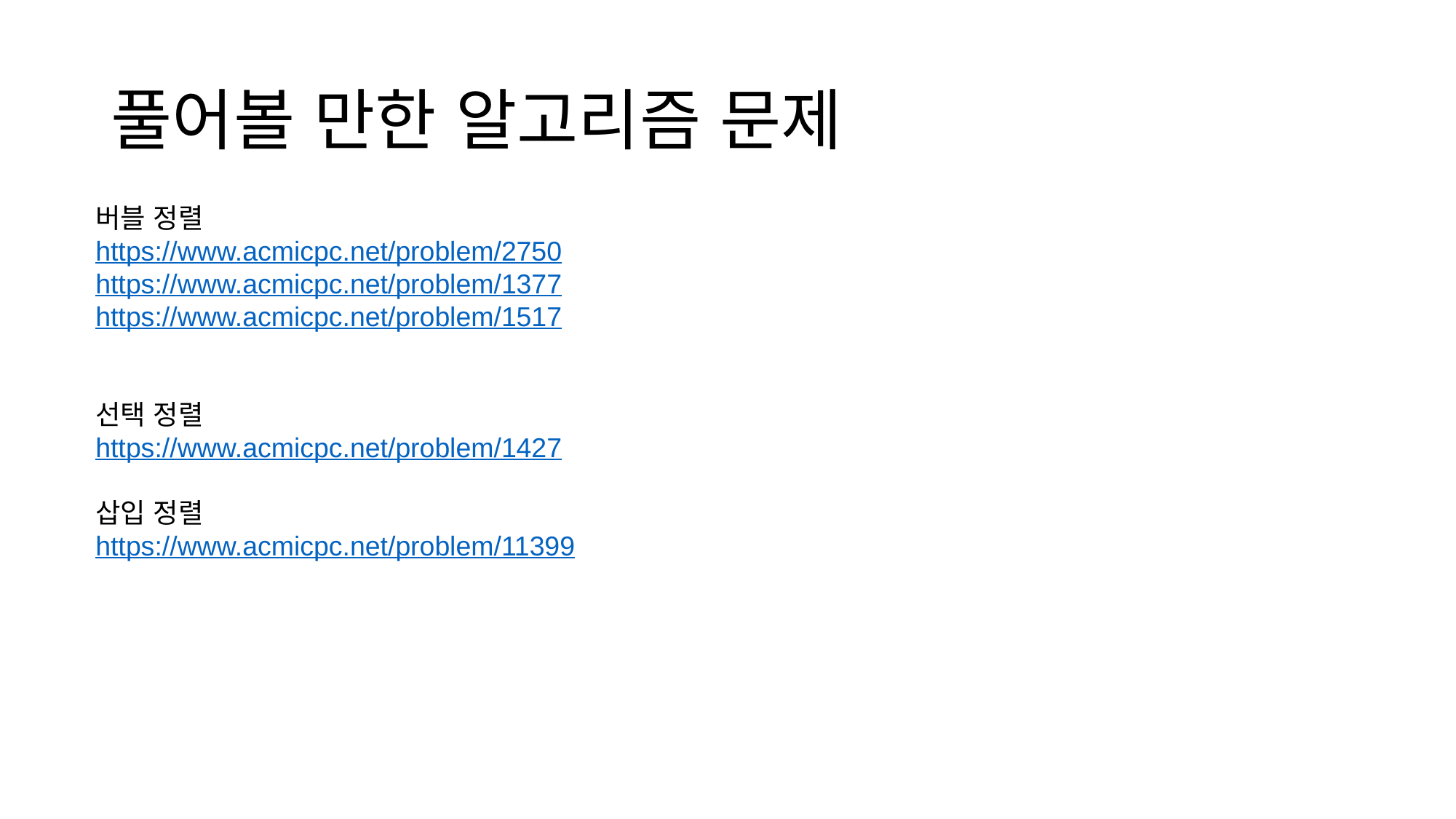

# 풀어볼 만한 알고리즘 문제
버블 정렬
https://www.acmicpc.net/problem/2750
https://www.acmicpc.net/problem/1377
https://www.acmicpc.net/problem/1517

선택 정렬
https://www.acmicpc.net/problem/1427

삽입 정렬
https://www.acmicpc.net/problem/11399